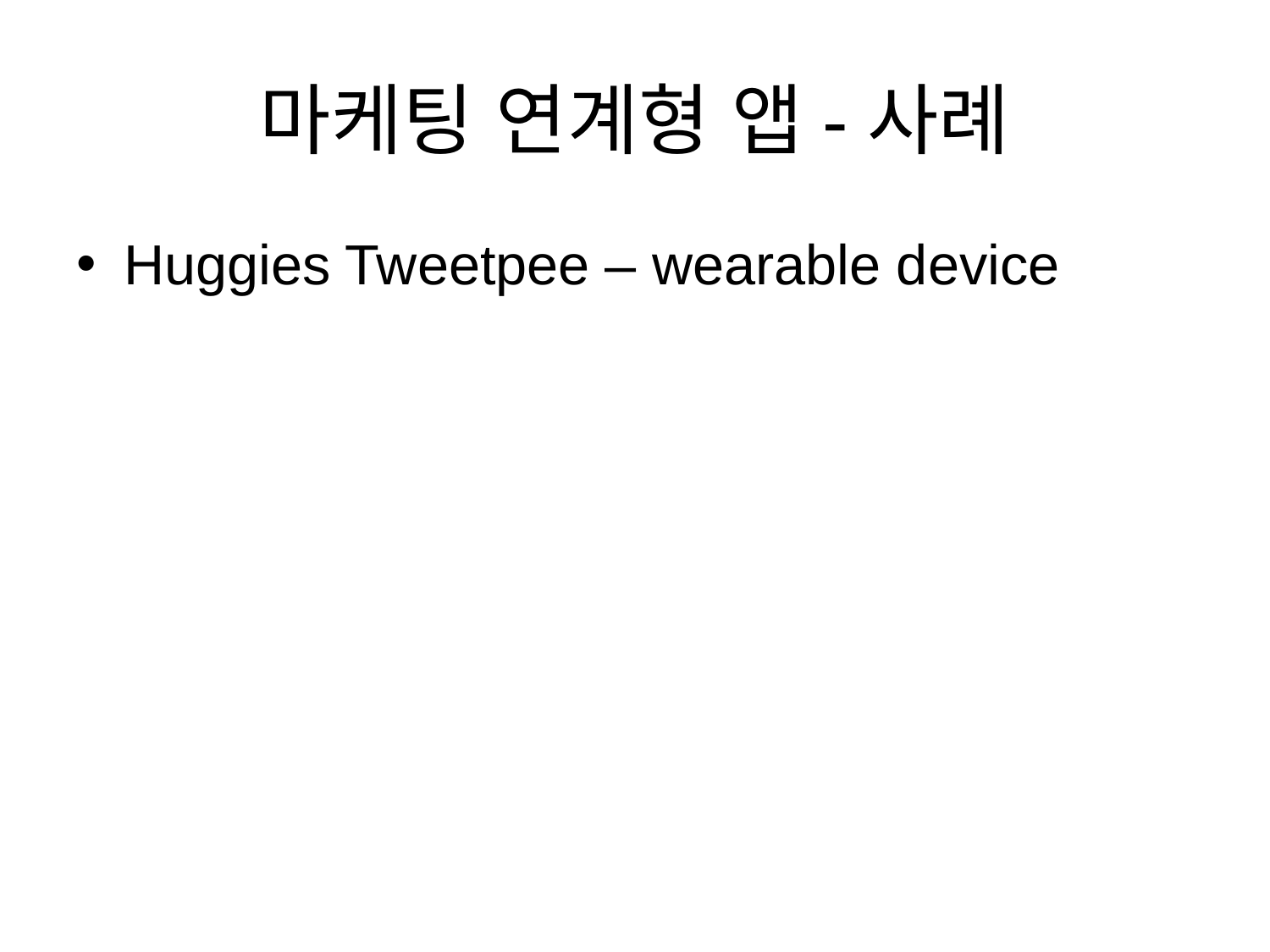

# 마케팅 연계형 앱-사례
Huggies Tweetpee – wearable device